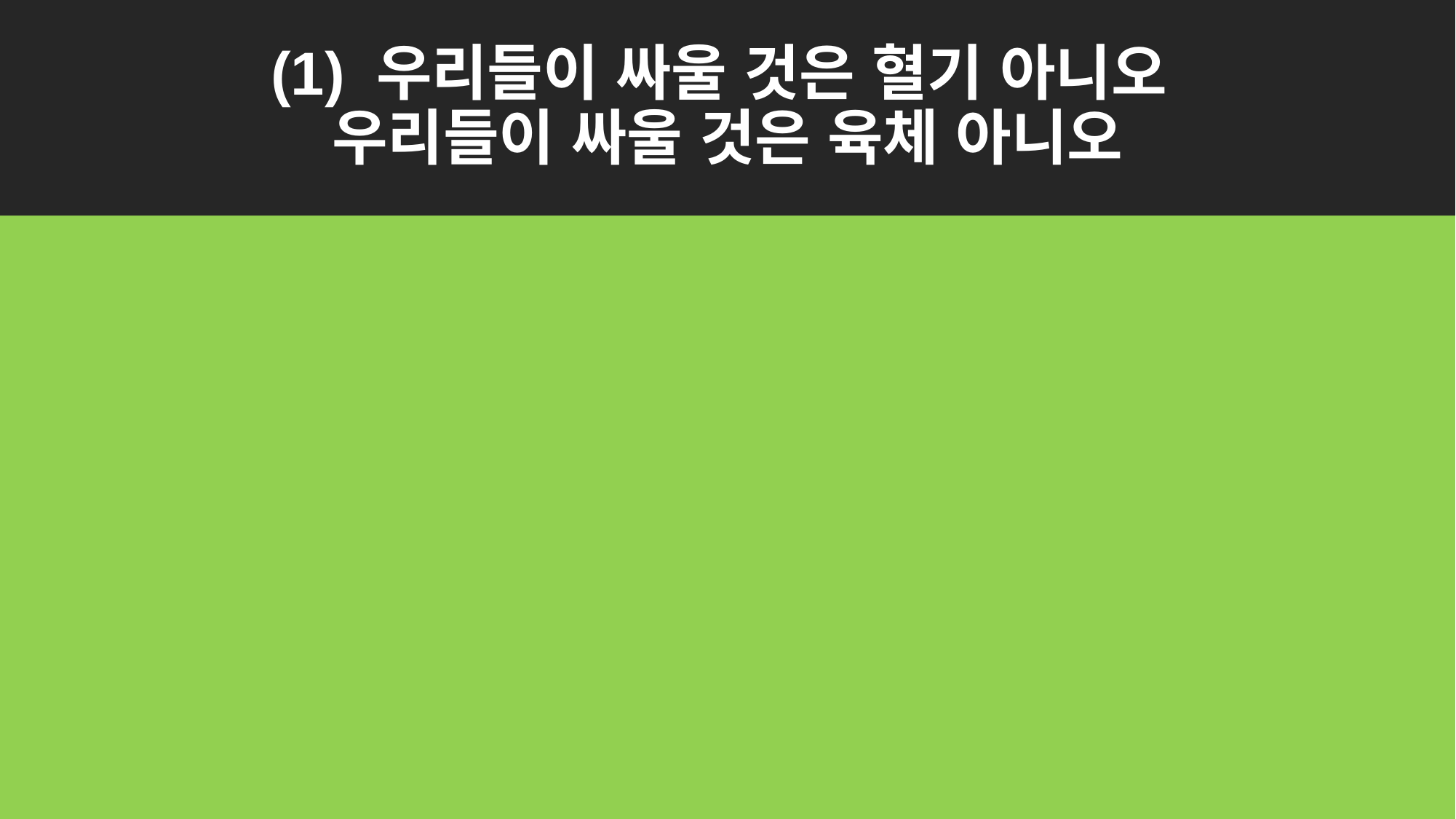

# (1) 우리들이 싸울 것은 혈기 아니오 우리들이 싸울 것은 육체 아니오